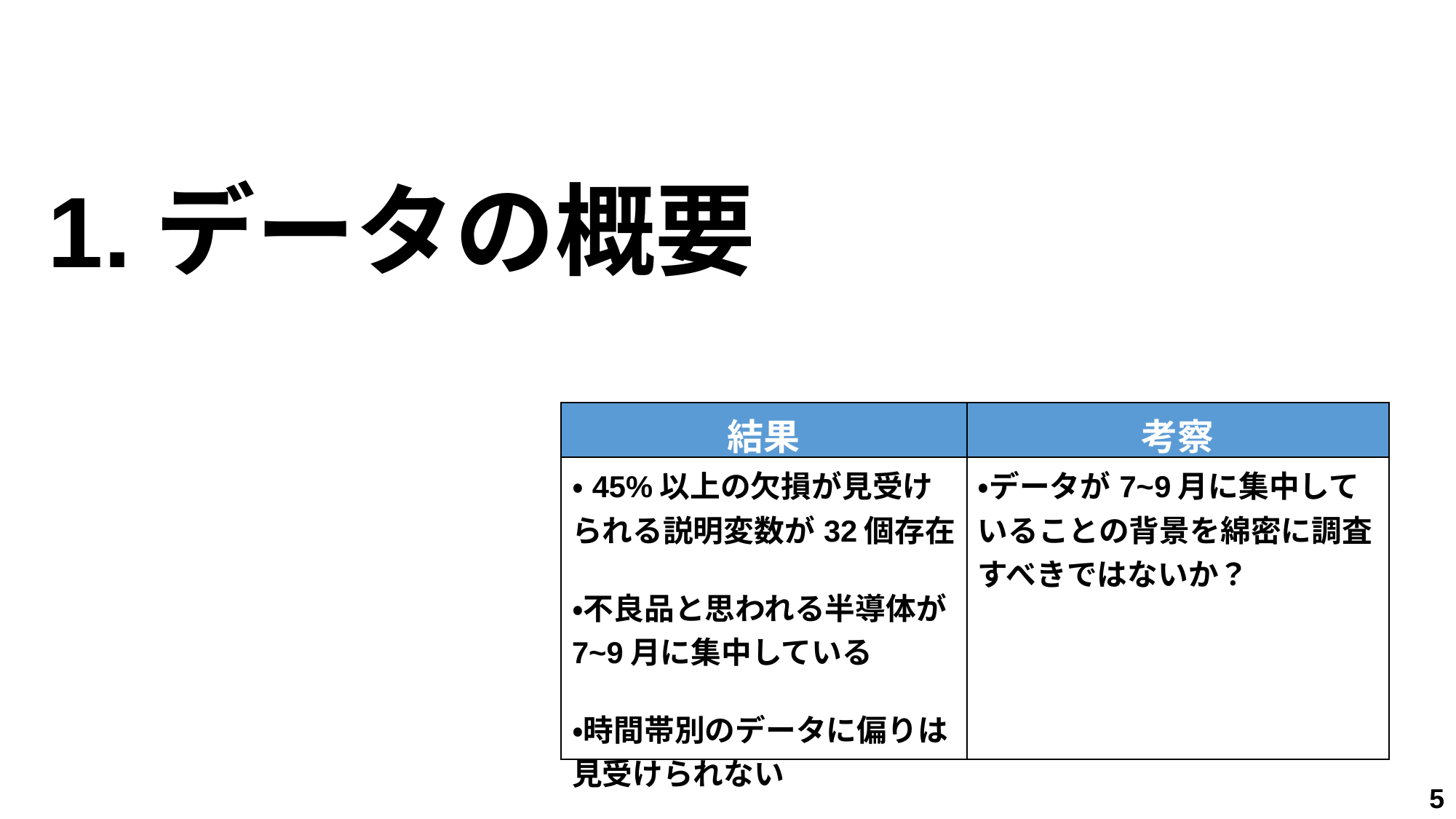

1.データの概要
| 結果 | 考察 |
| --- | --- |
| ・45%以上の欠損が見受けられる説明変数が32個存在 ・不良品と思われる半導体が7~9月に集中している ・時間帯別のデータに偏りは見受けられない | ・データが7~9月に集中していることの背景を綿密に調査すべきではないか？ |
5